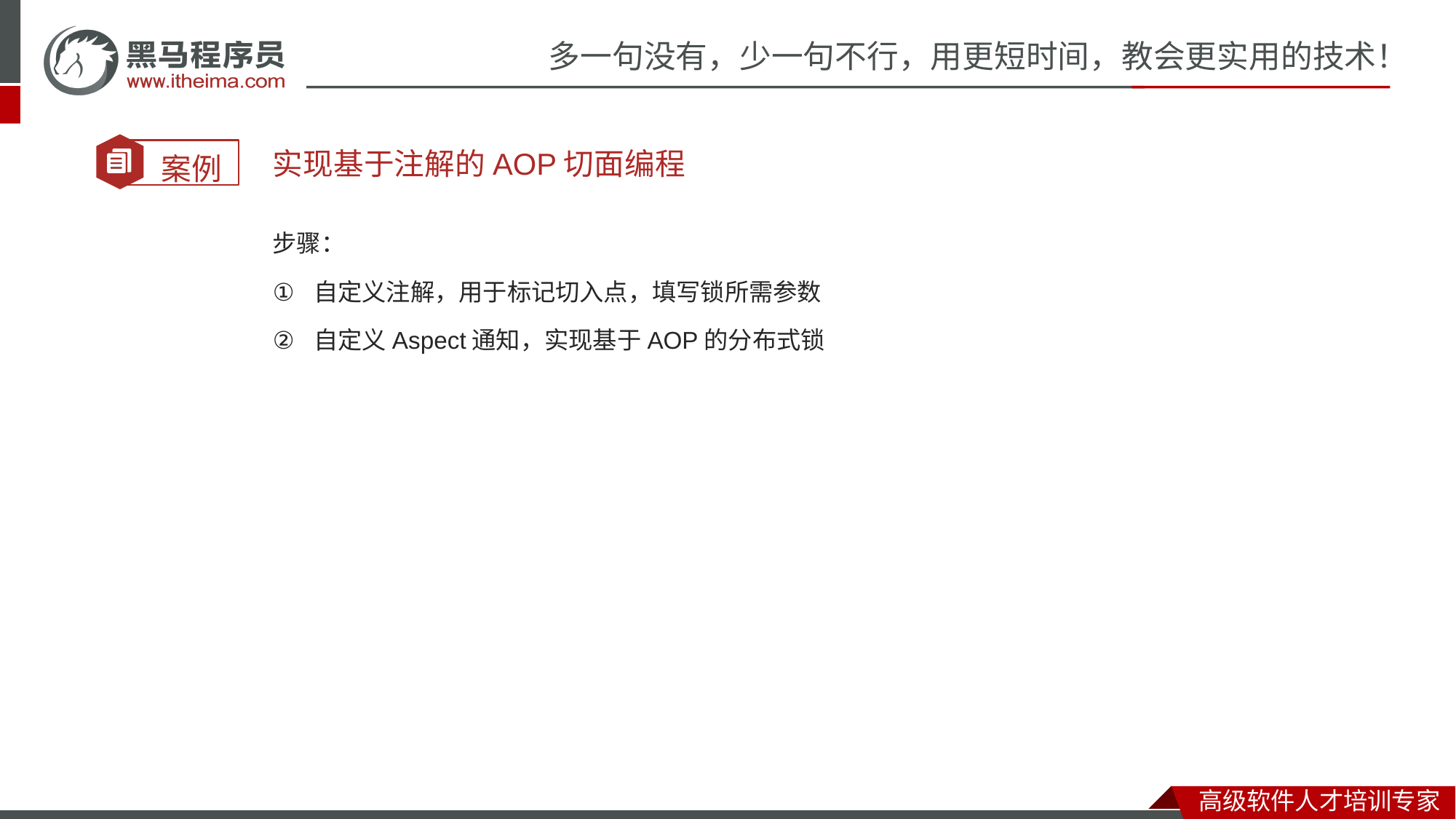

实现基于注解的AOP切面编程
步骤：
自定义注解，用于标记切入点，填写锁所需参数
自定义Aspect通知，实现基于AOP的分布式锁